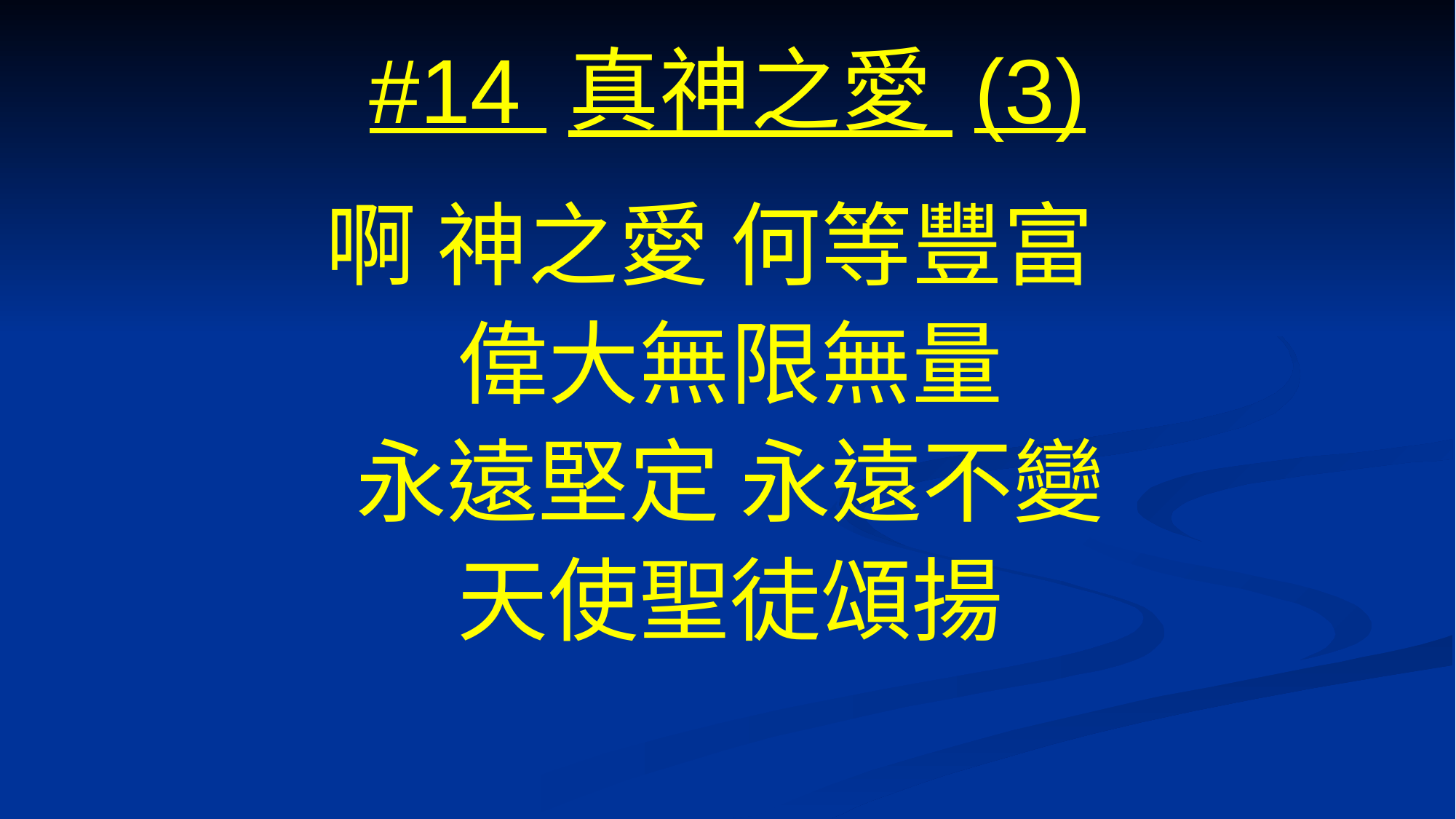

# #14 真神之愛 (3)
啊 神之愛 何等豐富
偉大無限無量
永遠堅定 永遠不變
天使聖徒頌揚